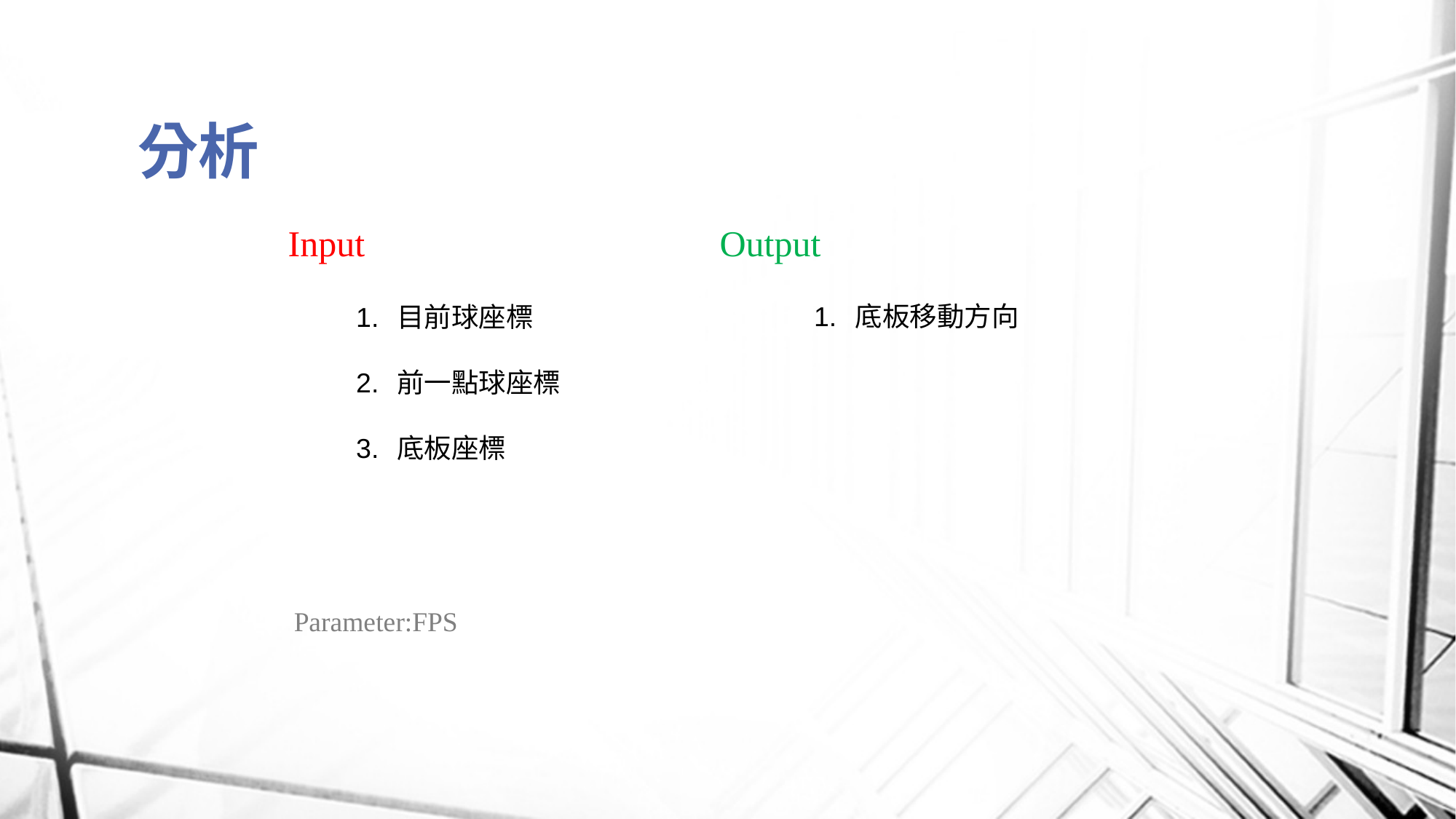

# 分析
Input
Output
目前球座標

前一點球座標

底板座標
底板移動方向
Parameter:FPS